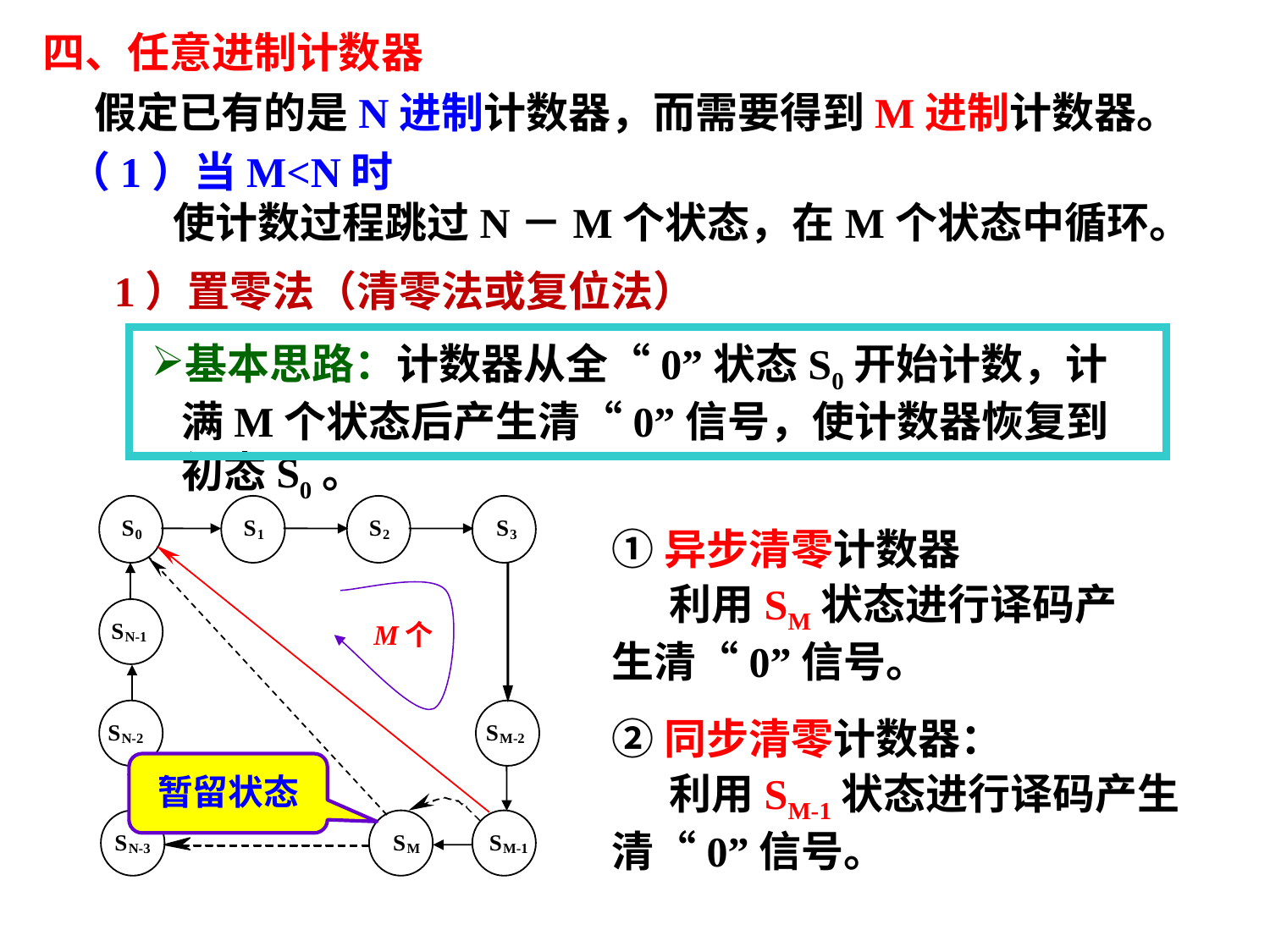

四、任意进制计数器
假定已有的是N进制计数器，而需要得到M进制计数器。
（1）当M<N时
          使计数过程跳过N－M个状态，在M个状态中循环。
1）置零法（清零法或复位法）

基本思路：计数器从全“0”状态S0开始计数，计满M个状态后产生清“0”信号，使计数器恢复到初态S0。

S
S
S
S
0
1
2
3

S
N-1

S
N-2

S
M-2

S
M-1

S
S

N-3
M

①异步清零计数器
     利用SM状态进行译码产生清“0”信号。

M个
②同步清零计数器：
     利用SM-1状态进行译码产生清“0”信号。
N-M个

暂留状态